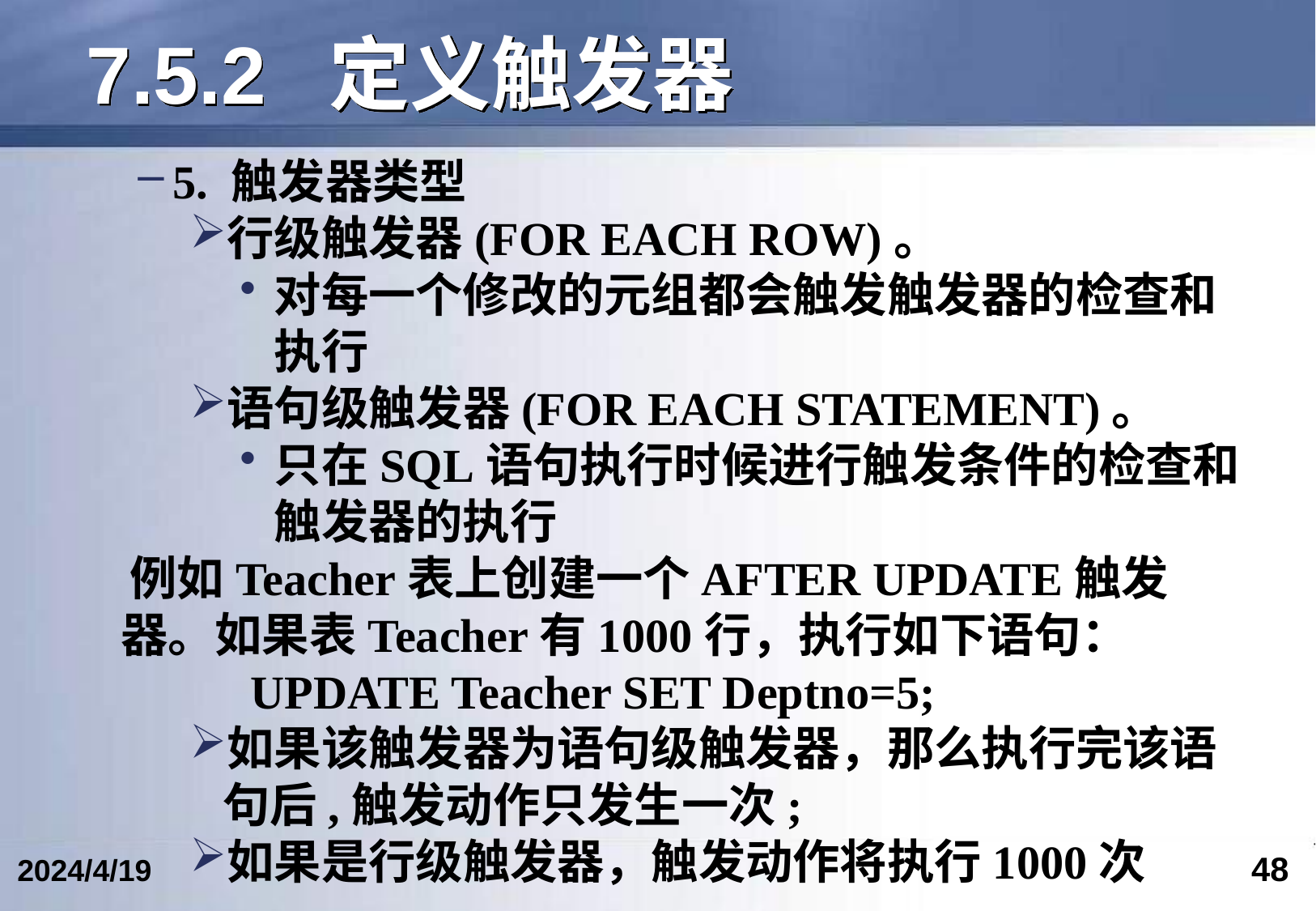

# 7.5.2	定义触发器
5. 触发器类型
行级触发器(FOR EACH ROW)。
对每一个修改的元组都会触发触发器的检查和执行
语句级触发器(FOR EACH STATEMENT)。
只在SQL语句执行时候进行触发条件的检查和触发器的执行
   例如Teacher表上创建一个AFTER UPDATE触发器。如果表Teacher有1000行，执行如下语句：
              UPDATE Teacher SET Deptno=5;
如果该触发器为语句级触发器，那么执行完该语句后,触发动作只发生一次;
如果是行级触发器，触发动作将执行1000次
48
2024/4/19